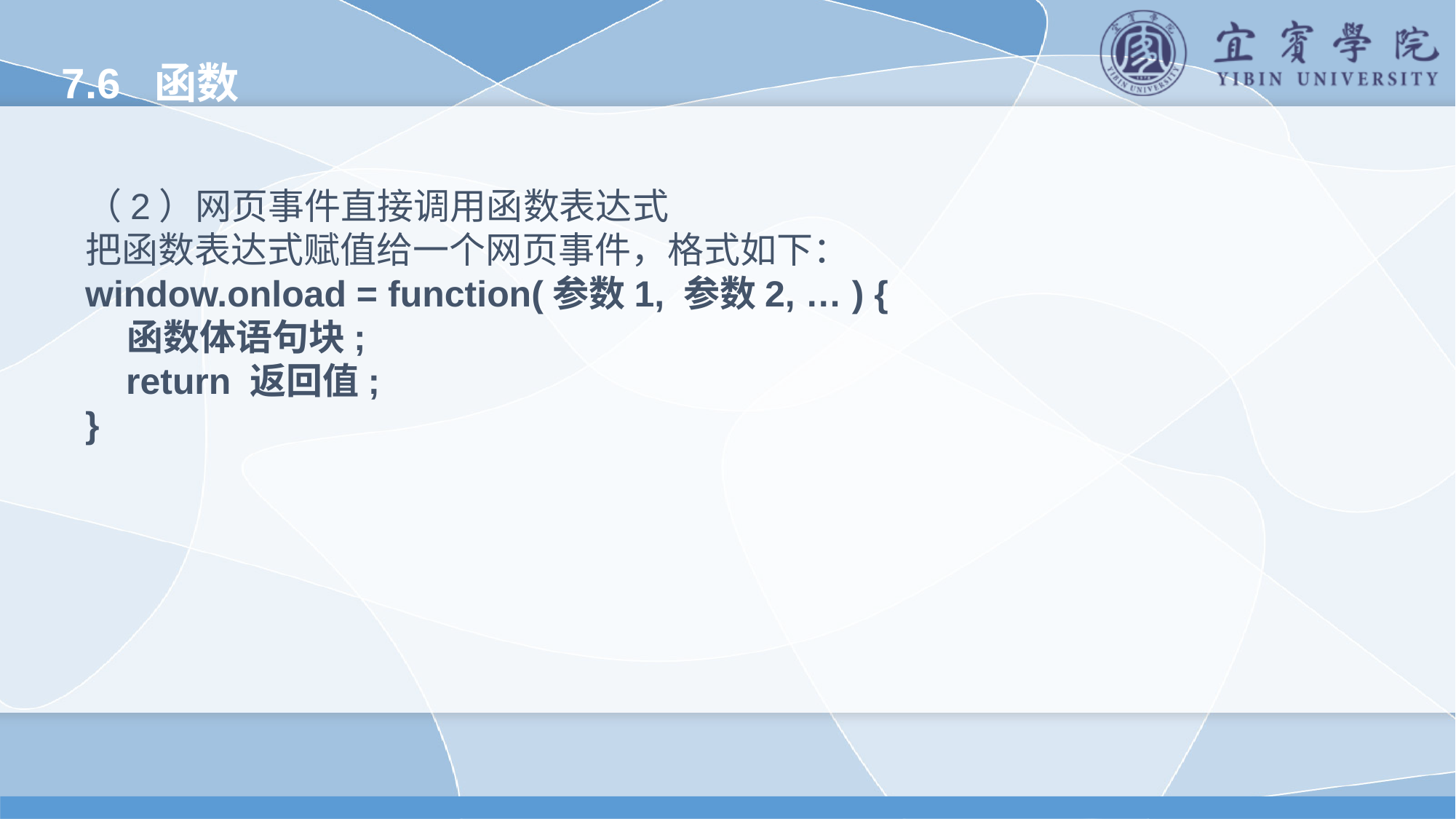

7.6  函数
（2）网页事件直接调用函数表达式
把函数表达式赋值给一个网页事件，格式如下：
window.onload = function(参数1, 参数2, … ) {
    函数体语句块;
    return 返回值;
}